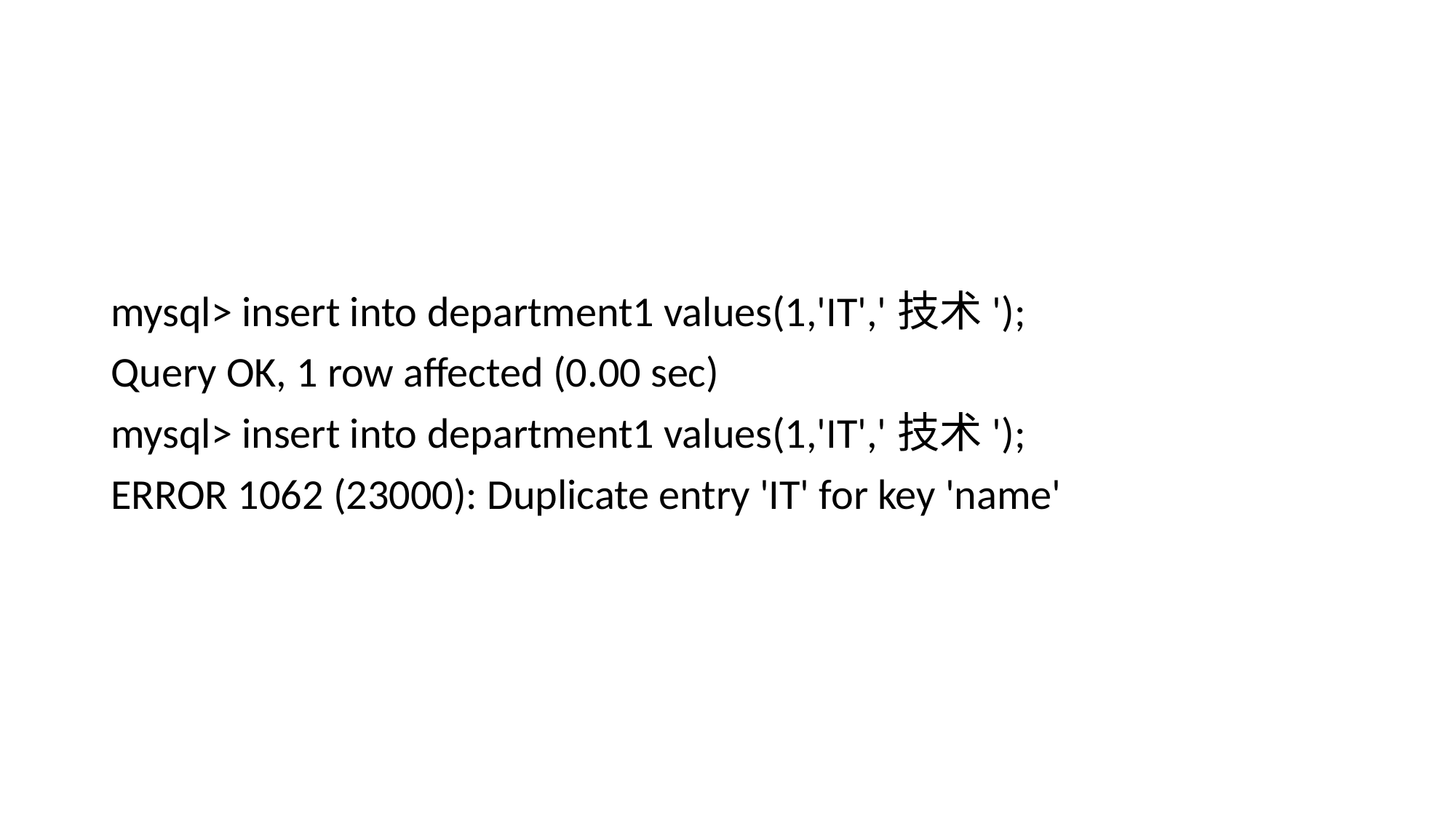

#

mysql> insert into department1 values(1,'IT','技术');
Query OK, 1 row affected (0.00 sec)
mysql> insert into department1 values(1,'IT','技术');
ERROR 1062 (23000): Duplicate entry 'IT' for key 'name'